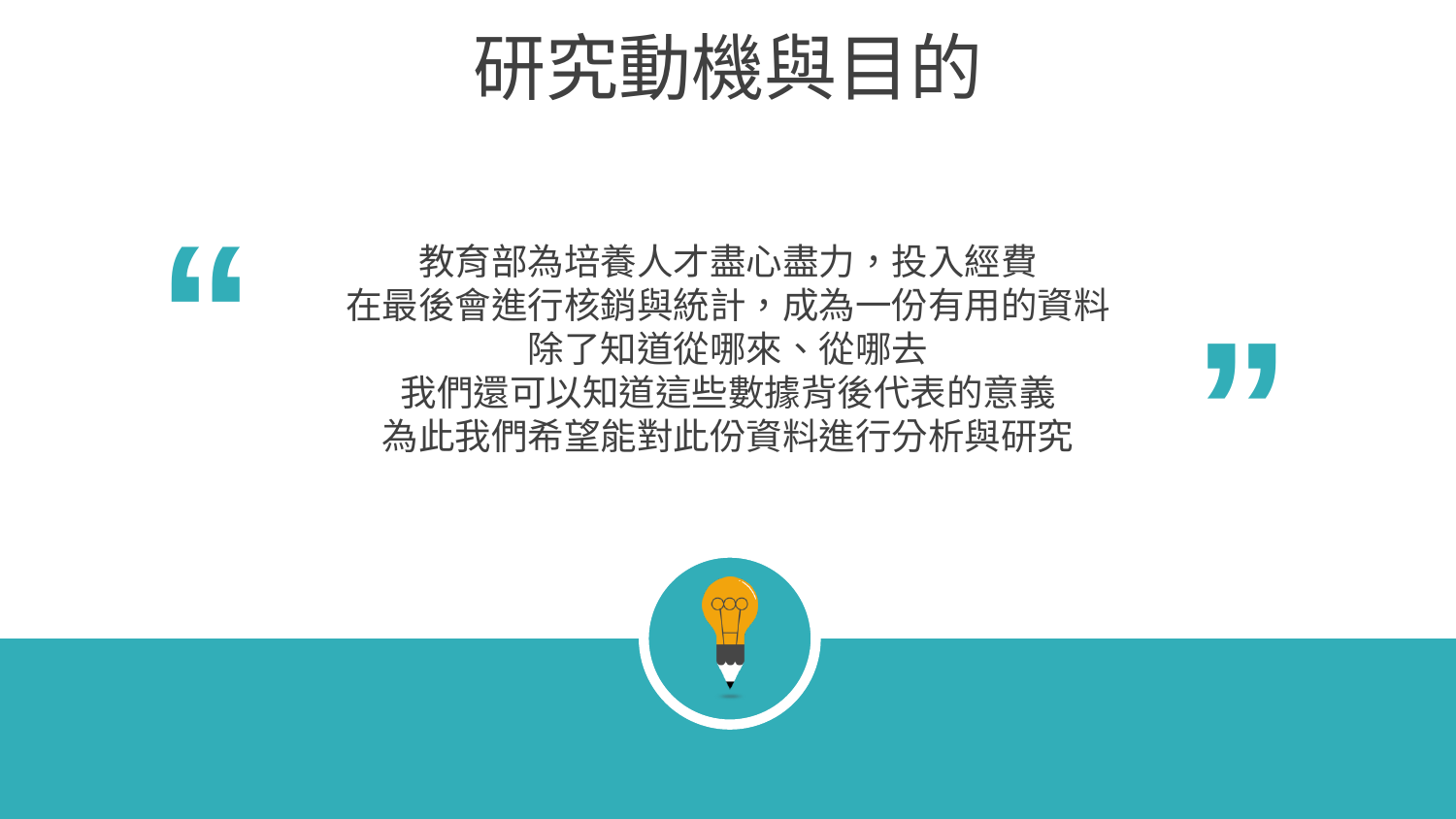

研究動機與目的
“
“
教育部為培養人才盡心盡力，投入經費
在最後會進行核銷與統計，成為一份有用的資料
除了知道從哪來、從哪去
我們還可以知道這些數據背後代表的意義
為此我們希望能對此份資料進行分析與研究